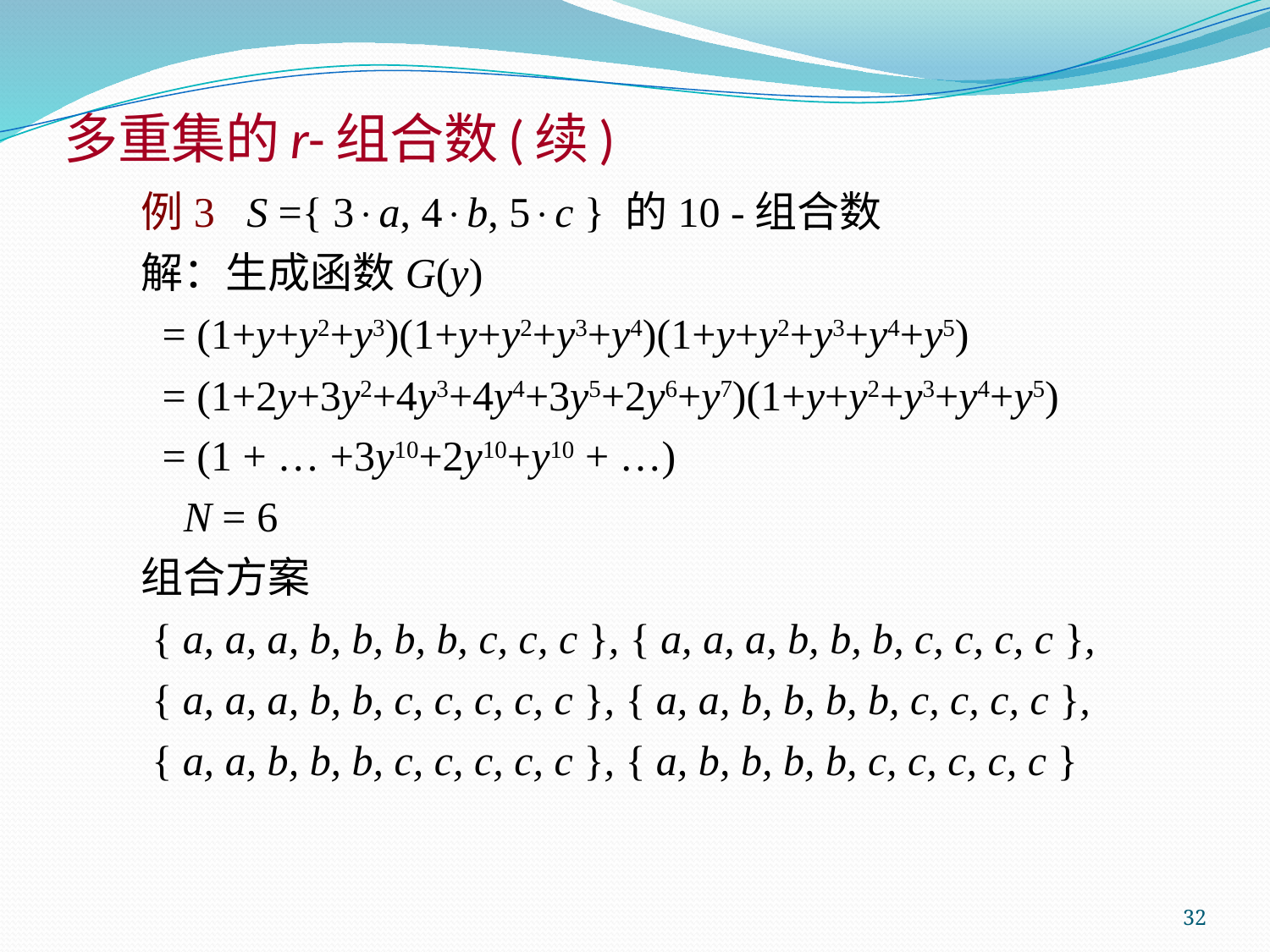

# 多重集的r-组合数(续)
例3   S ={ 3⋅a, 4⋅b, 5⋅c } 的10 -组合数
解：生成函数G(y)
  = (1+y+y2+y3)(1+y+y2+y3+y4)(1+y+y2+y3+y4+y5)
  = (1+2y+3y2+4y3+4y4+3y5+2y6+y7)(1+y+y2+y3+y4+y5)
  = (1 + … +3y10+2y10+y10 + …)
    N = 6
组合方案
 { a, a, a, b, b, b, b, c, c, c }, { a, a, a, b, b, b, c, c, c, c },
 { a, a, a, b, b, c, c, c, c, c }, { a, a, b, b, b, b, c, c, c, c },
 { a, a, b, b, b, c, c, c, c, c }, { a, b, b, b, b, c, c, c, c, c }

32